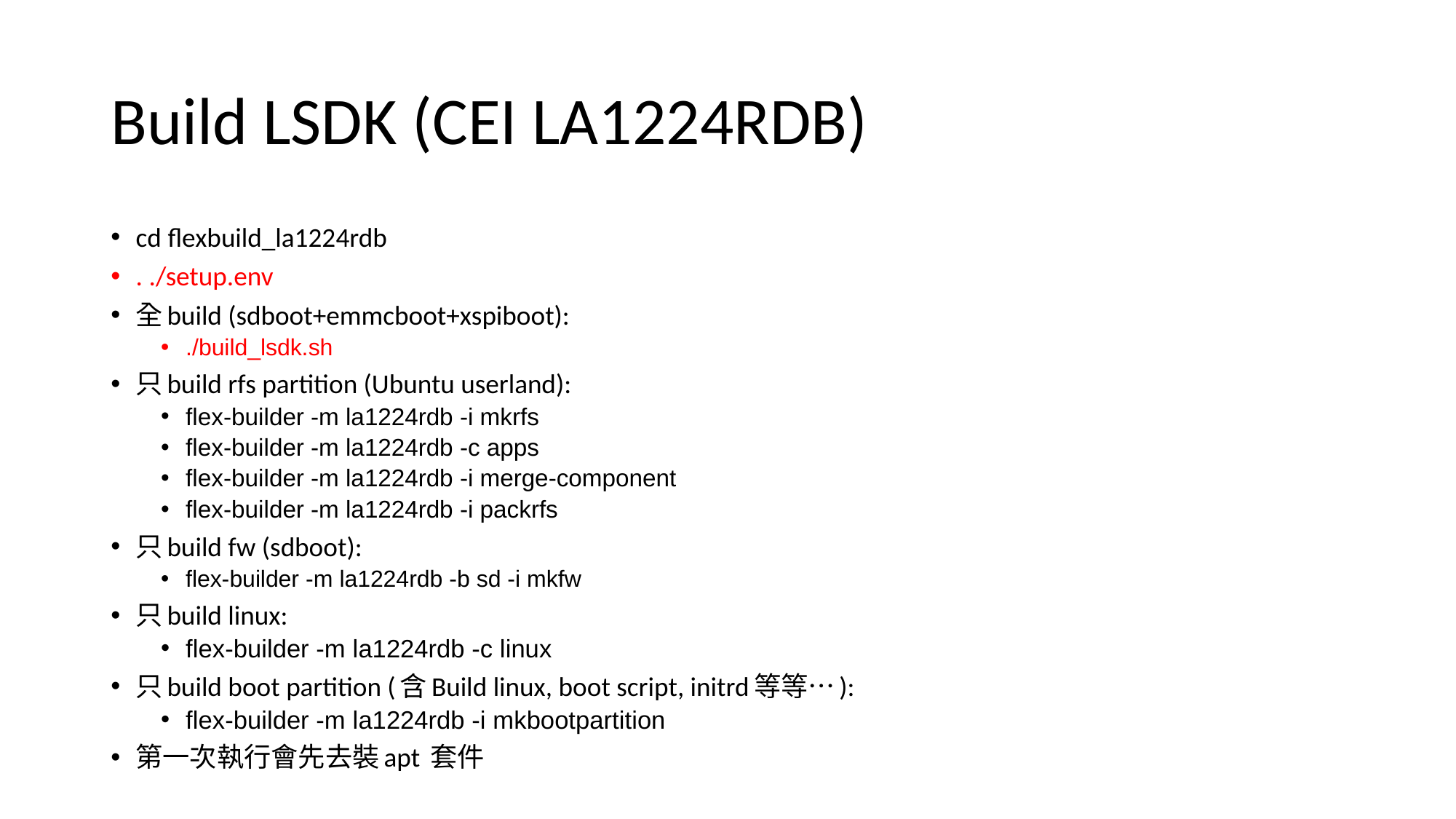

# Build LSDK (CEI LA1224RDB)
cd flexbuild_la1224rdb
. ./setup.env
全build (sdboot+emmcboot+xspiboot):
./build_lsdk.sh
只build rfs partition (Ubuntu userland):
flex-builder -m la1224rdb -i mkrfs
flex-builder -m la1224rdb -c apps
flex-builder -m la1224rdb -i merge-component
flex-builder -m la1224rdb -i packrfs
只build fw (sdboot):
flex-builder -m la1224rdb -b sd -i mkfw
只build linux:
flex-builder -m la1224rdb -c linux
只build boot partition (含Build linux, boot script, initrd等等…):
flex-builder -m la1224rdb -i mkbootpartition
第一次執行會先去裝apt 套件